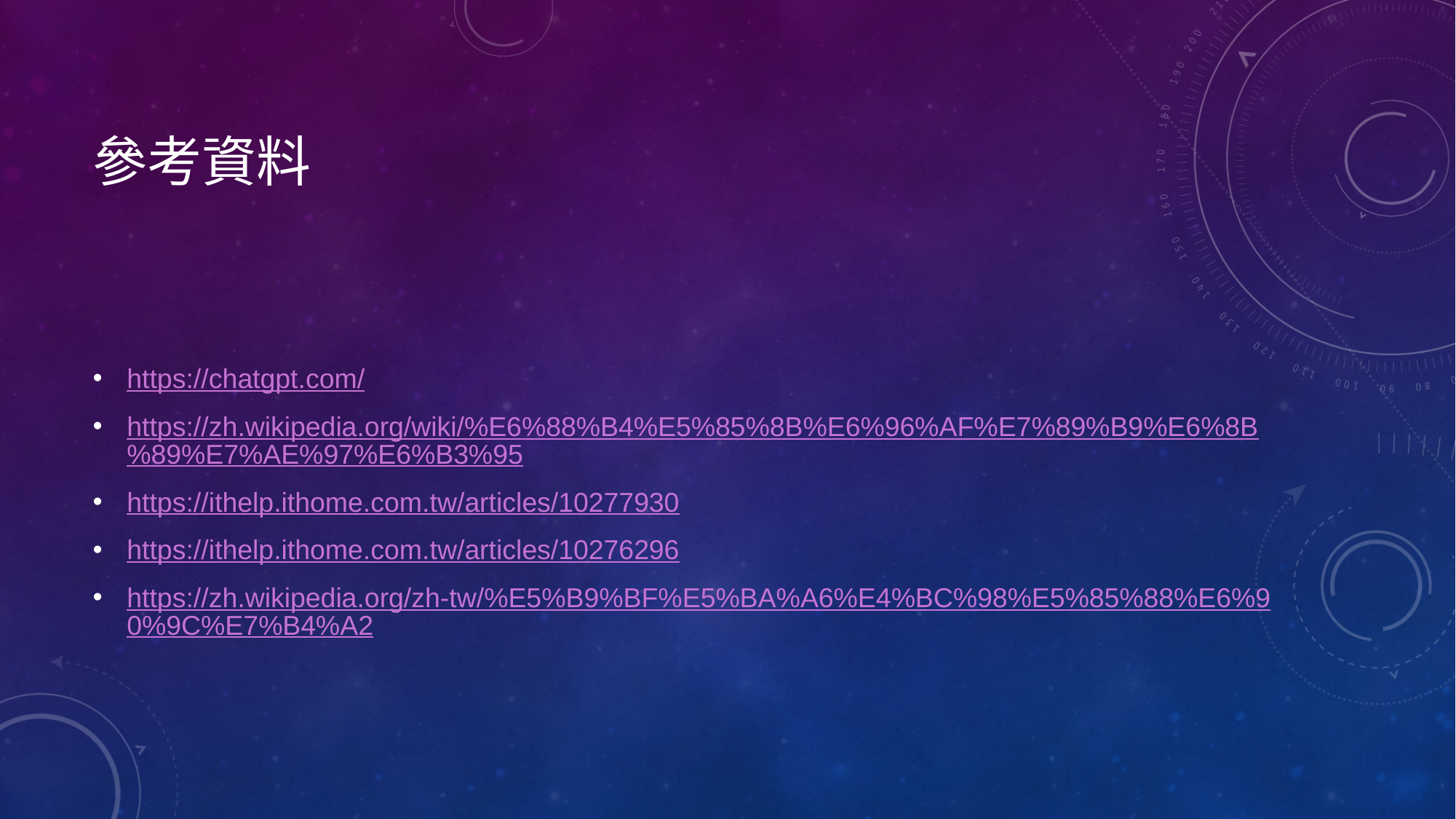

# 參考資料
https://chatgpt.com/
https://zh.wikipedia.org/wiki/%E6%88%B4%E5%85%8B%E6%96%AF%E7%89%B9%E6%8B%89%E7%AE%97%E6%B3%95
https://ithelp.ithome.com.tw/articles/10277930
https://ithelp.ithome.com.tw/articles/10276296
https://zh.wikipedia.org/zh-tw/%E5%B9%BF%E5%BA%A6%E4%BC%98%E5%85%88%E6%90%9C%E7%B4%A2